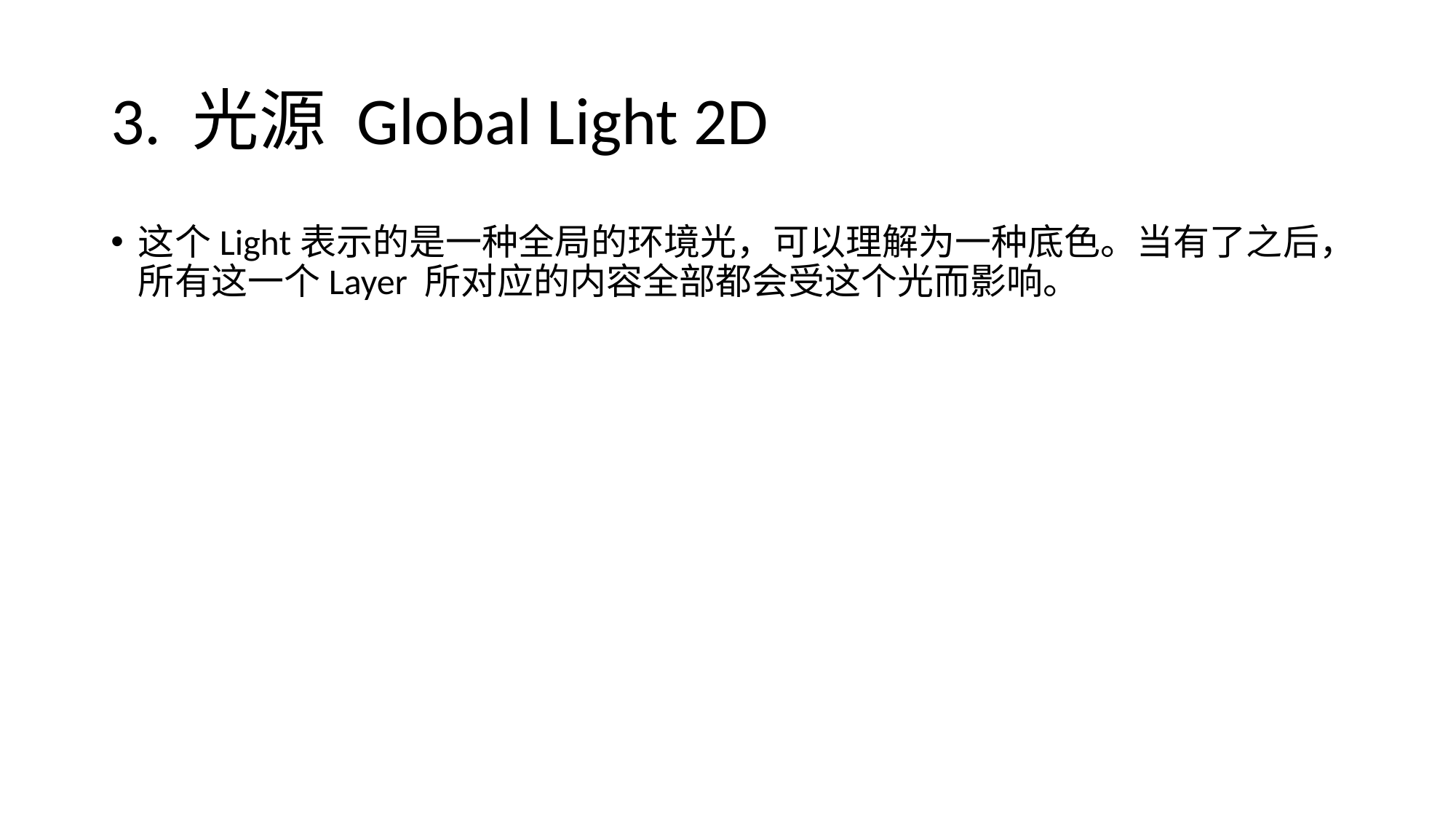

# 3. 光源 Global Light 2D
这个Light表示的是一种全局的环境光，可以理解为一种底色。当有了之后，所有这一个Layer 所对应的内容全部都会受这个光而影响。